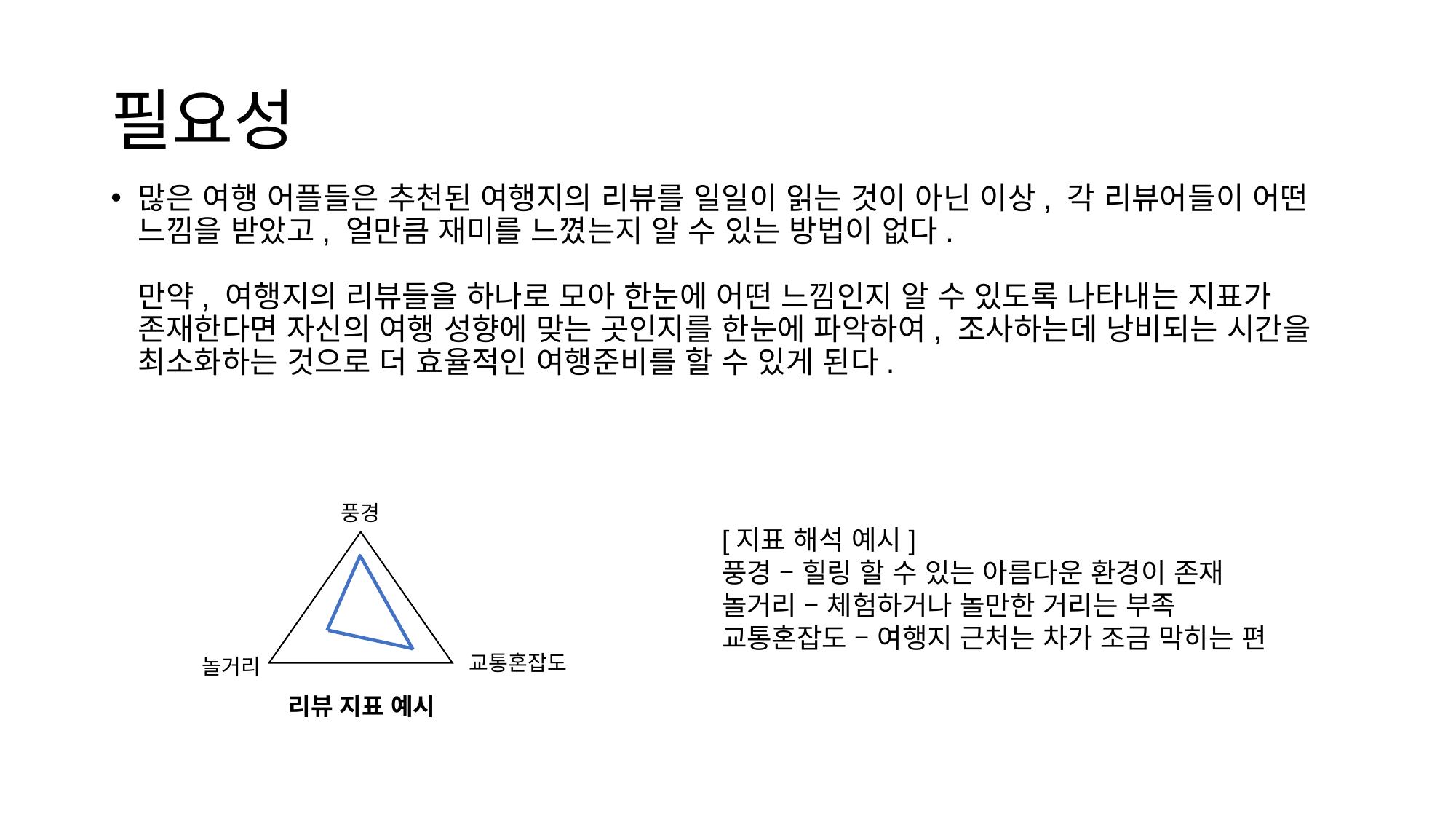

# 필요성
많은 여행 어플들은 추천된 여행지의 리뷰를 일일이 읽는 것이 아닌 이상, 각 리뷰어들이 어떤 느낌을 받았고, 얼만큼 재미를 느꼈는지 알 수 있는 방법이 없다.
만약, 여행지의 리뷰들을 하나로 모아 한눈에 어떤 느낌인지 알 수 있도록 나타내는 지표가 존재한다면 자신의 여행 성향에 맞는 곳인지를 한눈에 파악하여, 조사하는데 낭비되는 시간을 최소화하는 것으로 더 효율적인 여행준비를 할 수 있게 된다.
풍경
[지표 해석 예시]
풍경 – 힐링 할 수 있는 아름다운 환경이 존재
놀거리 – 체험하거나 놀만한 거리는 부족
교통혼잡도 – 여행지 근처는 차가 조금 막히는 편

교통혼잡도
놀거리
리뷰 지표 예시